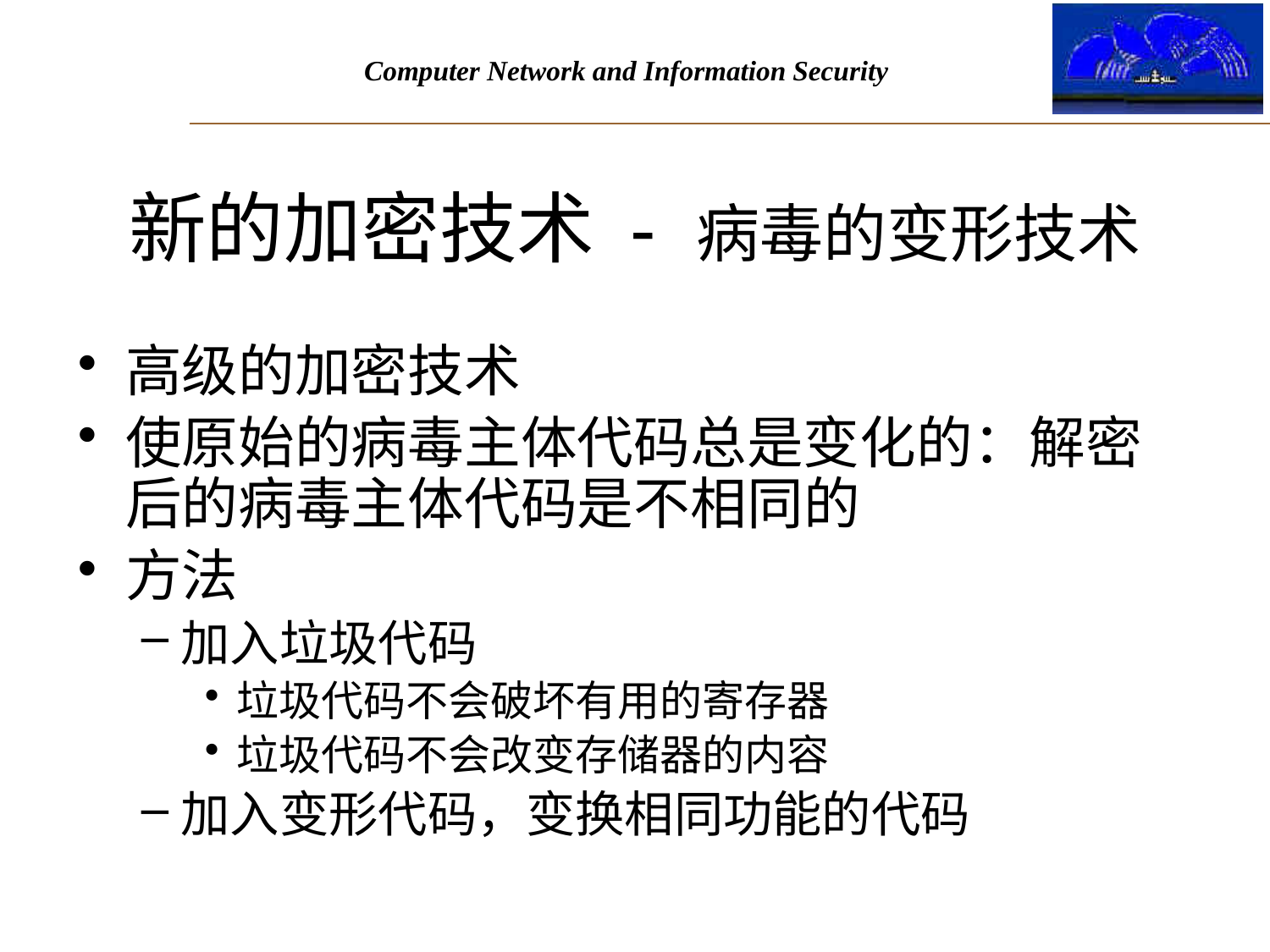

# 新的加密技术 - 病毒的变形技术
高级的加密技术
使原始的病毒主体代码总是变化的：解密后的病毒主体代码是不相同的
方法
加入垃圾代码
垃圾代码不会破坏有用的寄存器
垃圾代码不会改变存储器的内容
加入变形代码，变换相同功能的代码